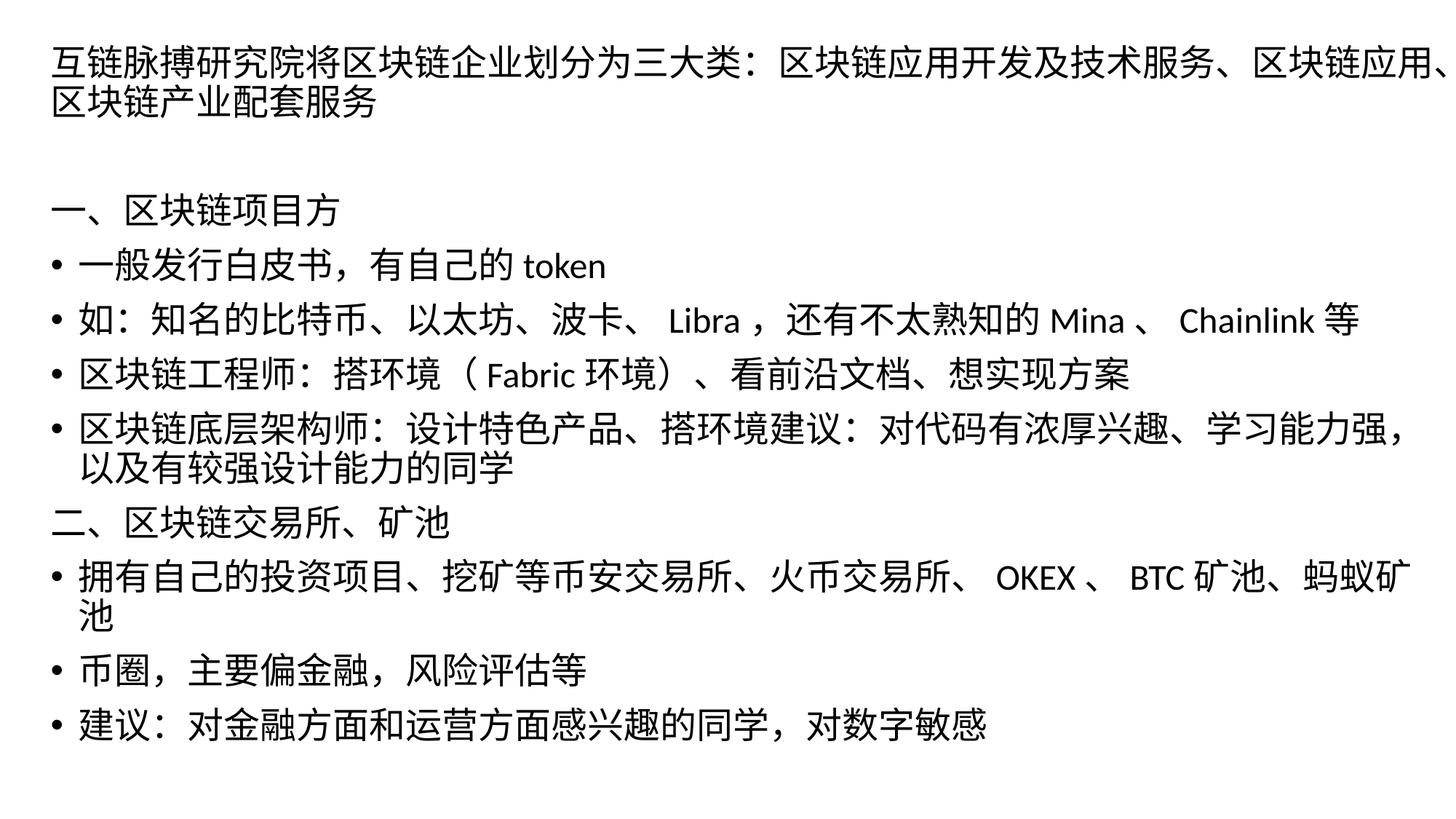

互链脉搏研究院将区块链企业划分为三大类：区块链应用开发及技术服务、区块链应用、区块链产业配套服务

一、区块链项目方
一般发行白皮书，有自己的token
如：知名的比特币、以太坊、波卡、Libra，还有不太熟知的Mina、Chainlink等
区块链工程师：搭环境（Fabric环境）、看前沿文档、想实现方案
区块链底层架构师：设计特色产品、搭环境建议：对代码有浓厚兴趣、学习能力强，以及有较强设计能力的同学
二、区块链交易所、矿池
拥有自己的投资项目、挖矿等币安交易所、火币交易所、OKEX、BTC矿池、蚂蚁矿池
币圈，主要偏金融，风险评估等
建议：对金融方面和运营方面感兴趣的同学，对数字敏感